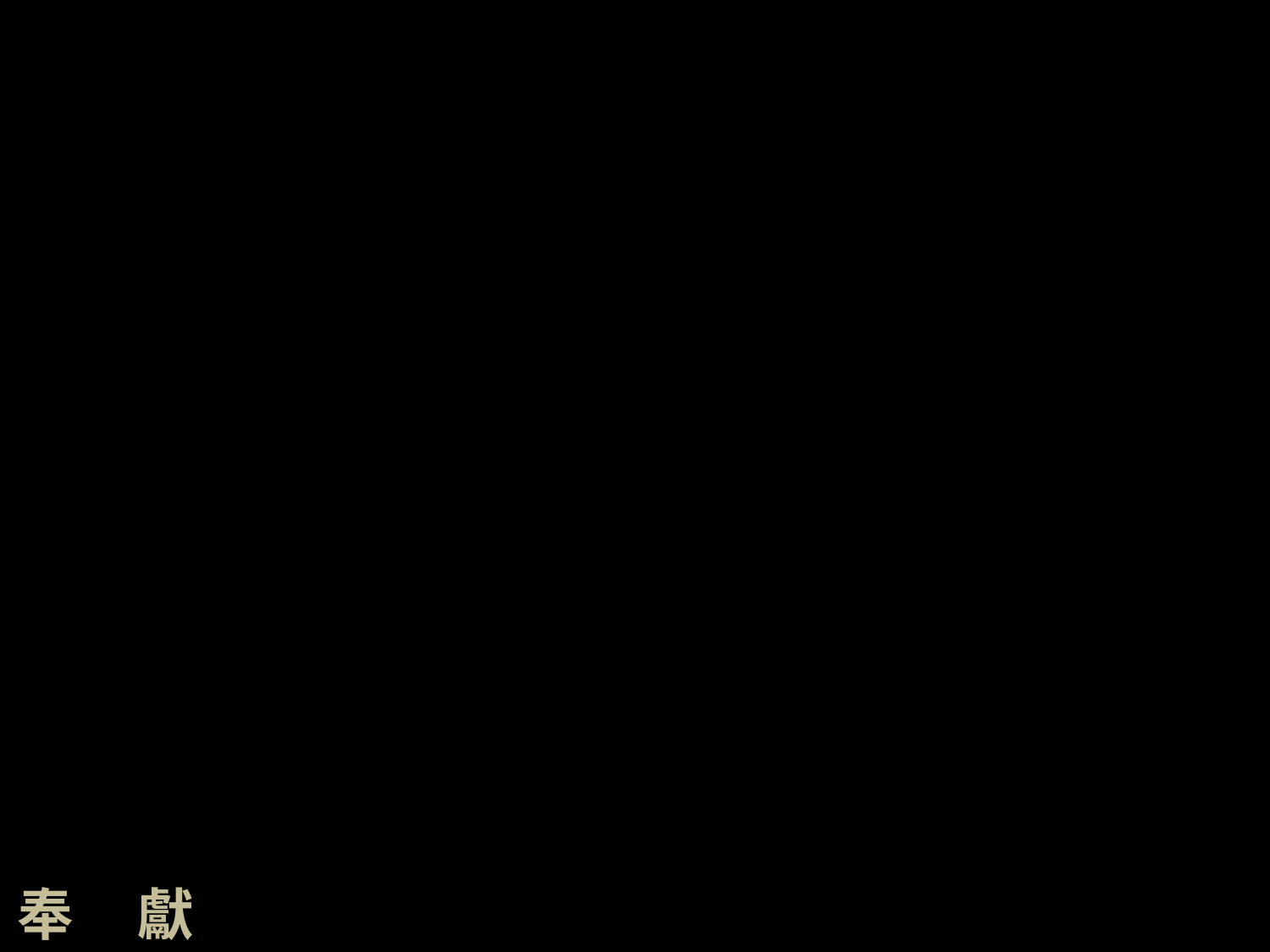

主，我要服事祢
      盡心盡意
      我要傳揚祢奇妙大權能
      歸榮耀祢聖名

聖詩303首
奉     獻